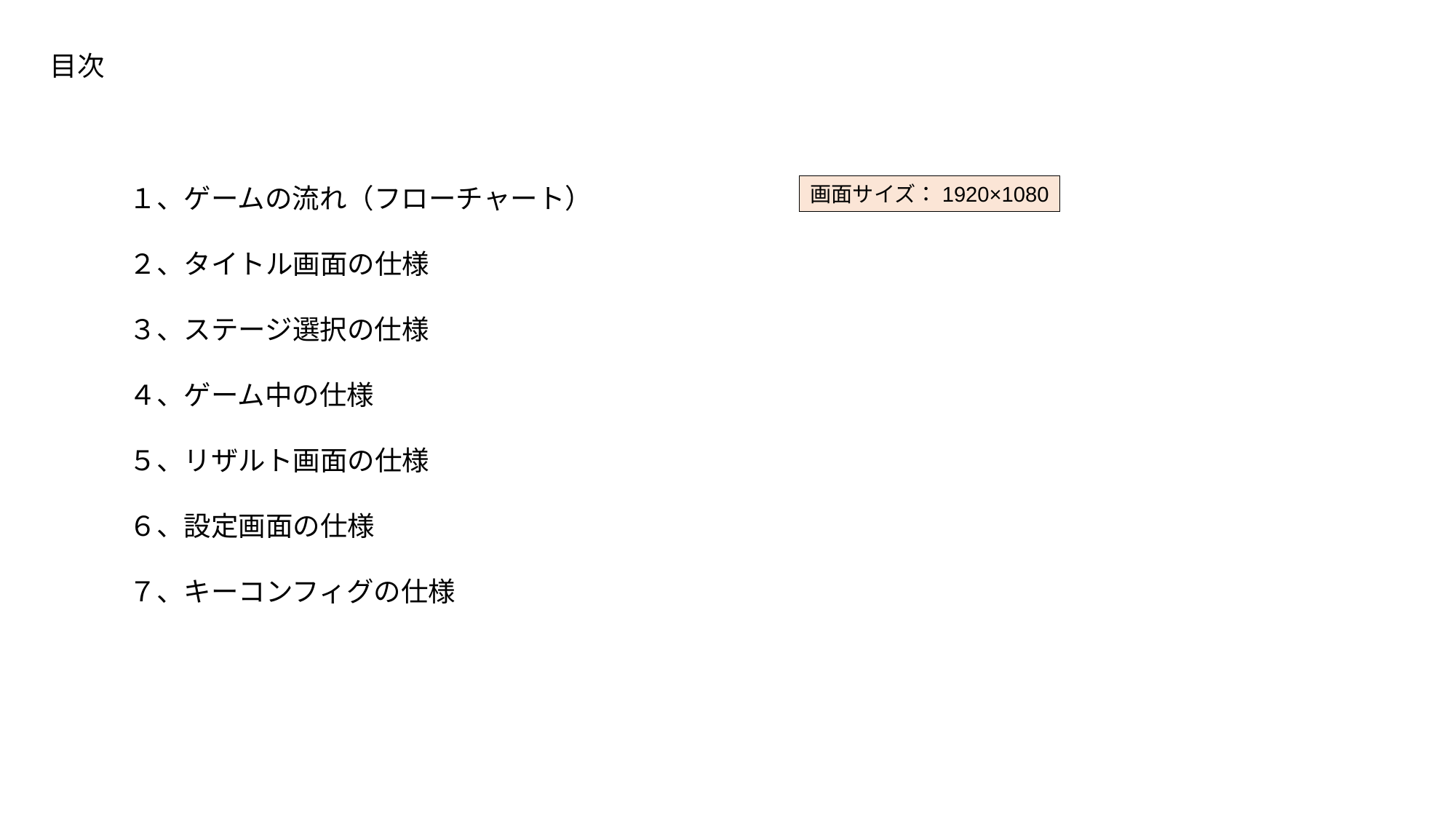

目次
１、ゲームの流れ（フローチャート）

２、タイトル画面の仕様

３、ステージ選択の仕様

４、ゲーム中の仕様

５、リザルト画面の仕様

６、設定画面の仕様

７、キーコンフィグの仕様
画面サイズ：1920×1080